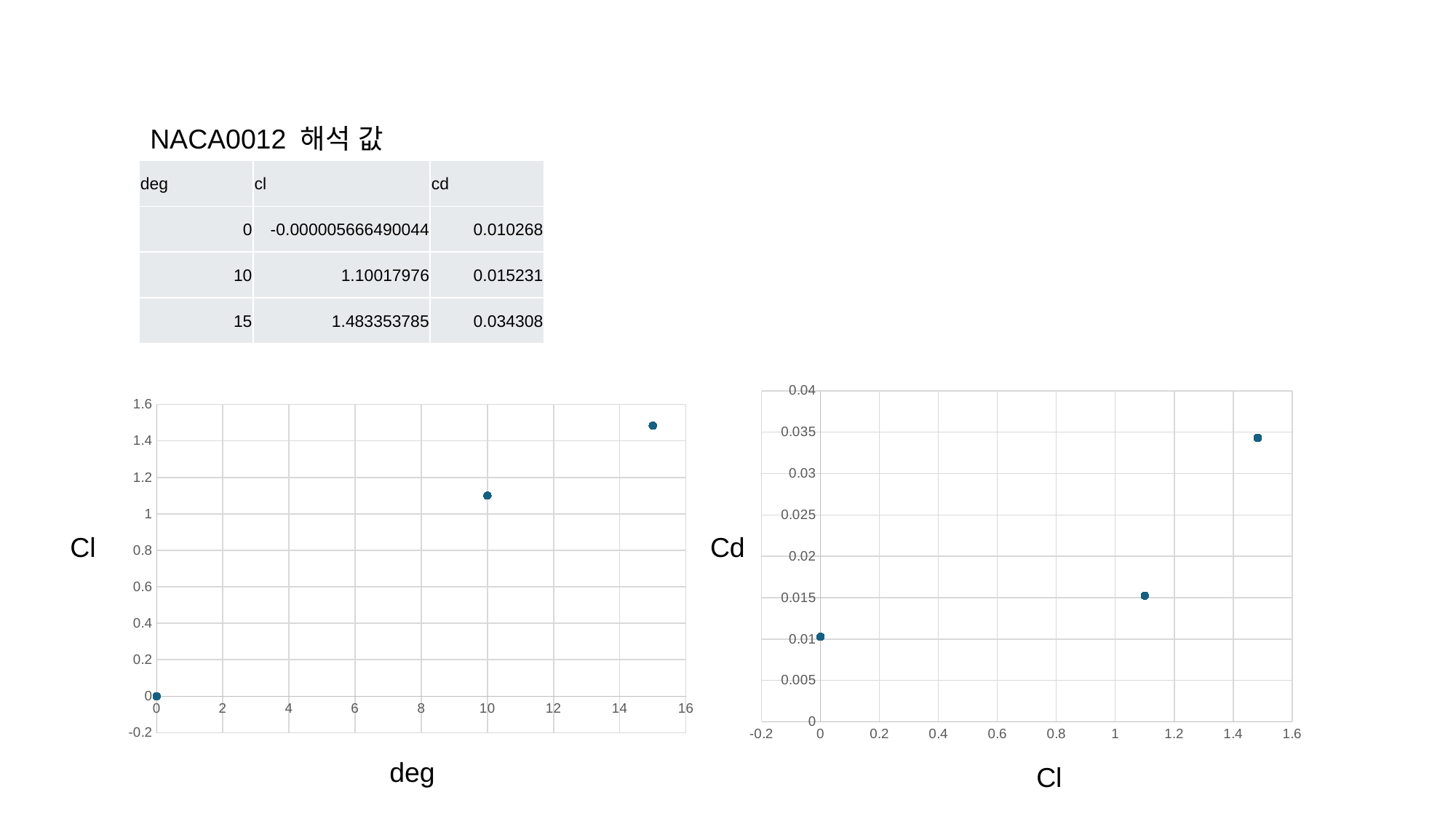

NACA0012 해석 값
| deg | cl | cd |
| --- | --- | --- |
| 0 | -0.000005666490044 | 0.010268 |
| 10 | 1.10017976 | 0.015231 |
| 15 | 1.483353785 | 0.034308 |

### Chart

| Category | cd |
|---|---|

### Chart

| Category | cl |
|---|---|
Cd
Cl
deg
Cl